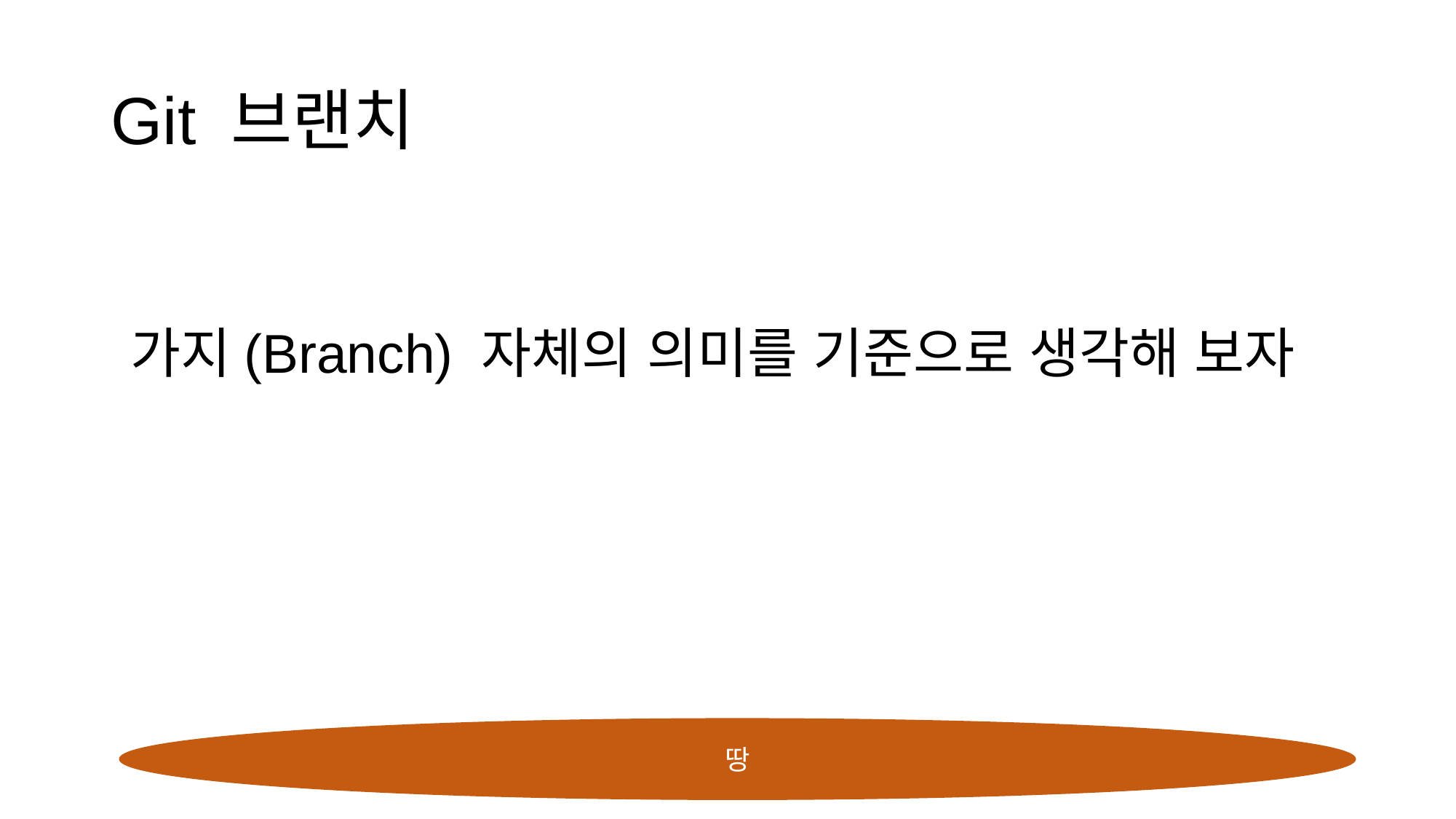

# Git 브랜치
가지(Branch) 자체의 의미를 기준으로 생각해 보자
땅